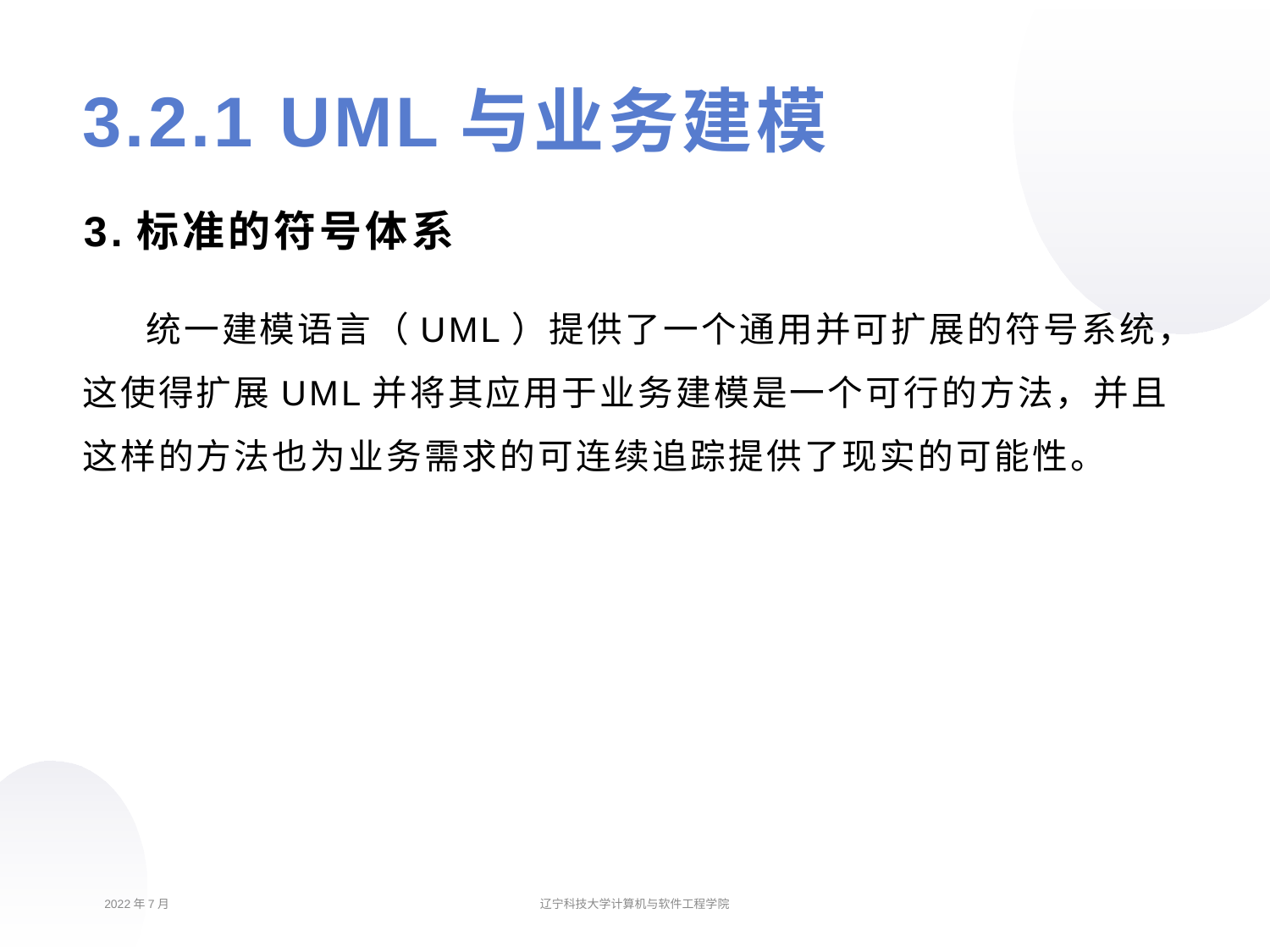

# 3.2.1 UML与业务建模
3.标准的符号体系

统一建模语言（UML）提供了一个通用并可扩展的符号系统，这使得扩展UML并将其应用于业务建模是一个可行的方法，并且这样的方法也为业务需求的可连续追踪提供了现实的可能性。

2022年7月
辽宁科技大学计算机与软件工程学院
37